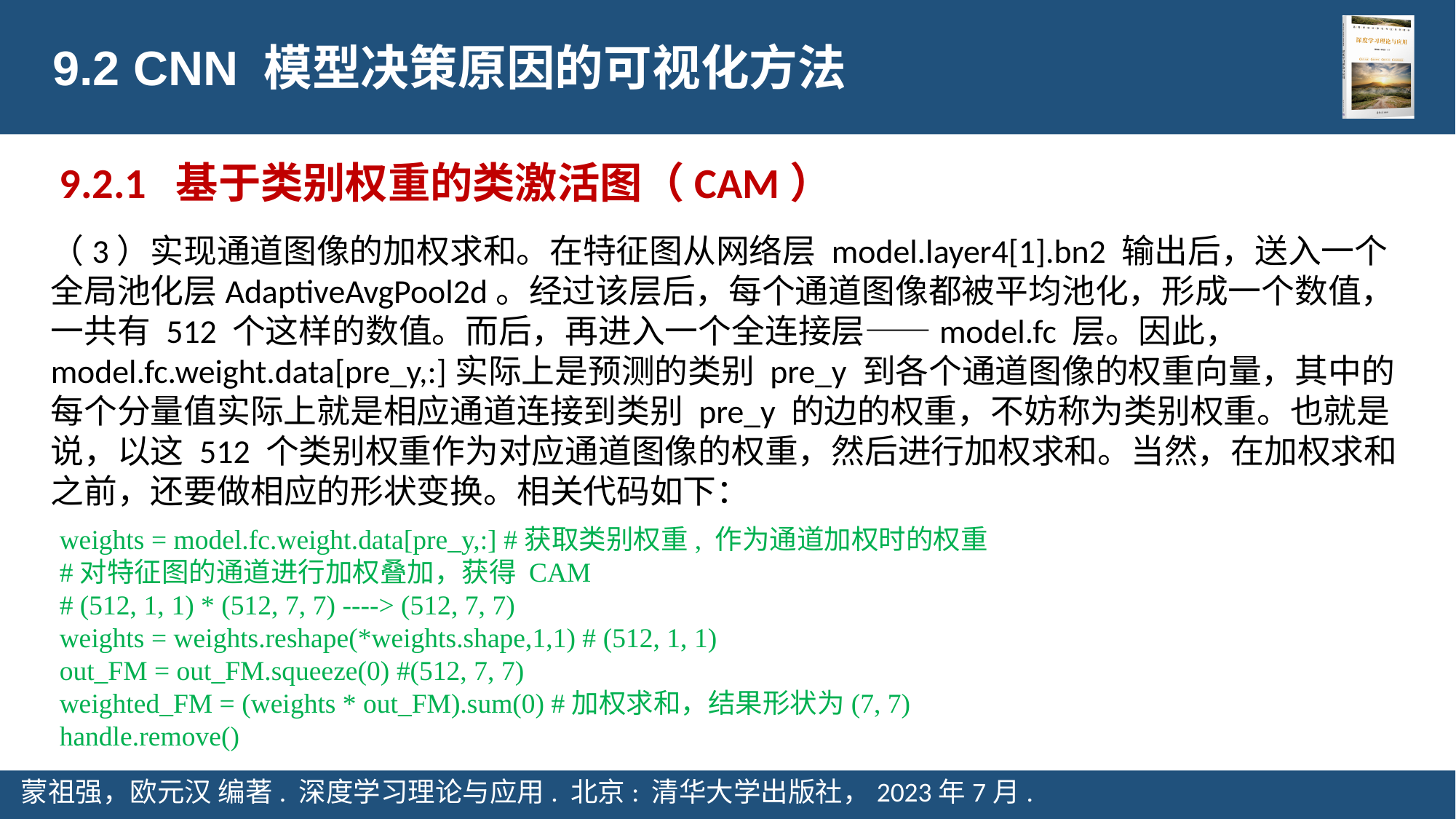

9.2 CNN 模型决策原因的可视化方法
9.2.1  基于类别权重的类激活图（CAM）
（3）实现通道图像的加权求和。在特征图从网络层 model.layer4[1].bn2 输出后，送入一个全局池化层AdaptiveAvgPool2d。经过该层后，每个通道图像都被平均池化，形成一个数值，一共有 512 个这样的数值。而后，再进入一个全连接层——model.fc 层。因此， model.fc.weight.data[pre_y,:]实际上是预测的类别 pre_y 到各个通道图像的权重向量，其中的每个分量值实际上就是相应通道连接到类别 pre_y 的边的权重，不妨称为类别权重。也就是说，以这 512 个类别权重作为对应通道图像的权重，然后进行加权求和。当然，在加权求和之前，还要做相应的形状变换。相关代码如下：
weights = model.fc.weight.data[pre_y,:] #获取类别权重, 作为通道加权时的权重
#对特征图的通道进行加权叠加，获得 CAM
# (512, 1, 1) * (512, 7, 7) ----> (512, 7, 7)
weights = weights.reshape(*weights.shape,1,1) # (512, 1, 1)
out_FM = out_FM.squeeze(0) #(512, 7, 7)
weighted_FM = (weights * out_FM).sum(0) #加权求和，结果形状为(7, 7)
handle.remove()